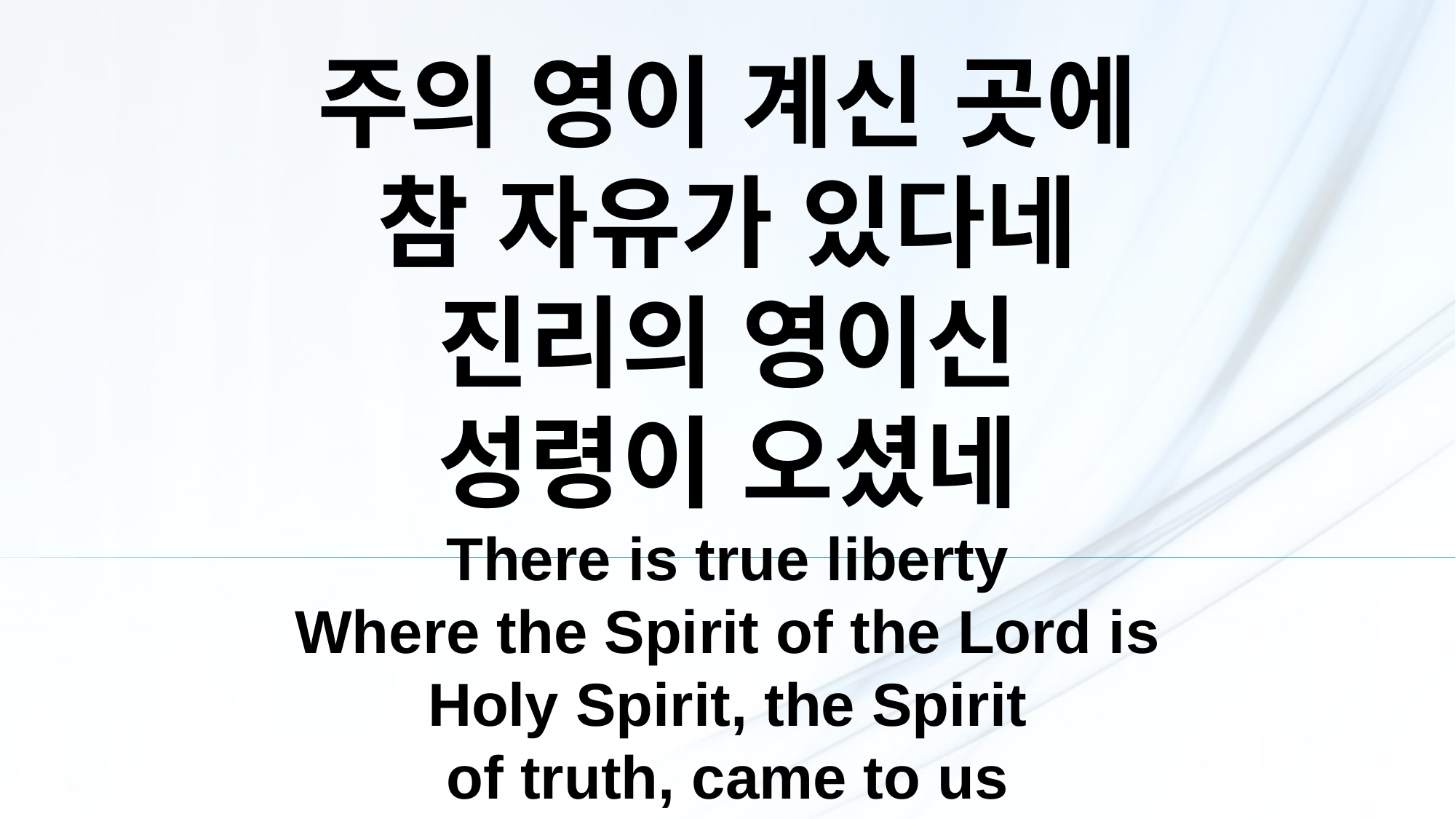

# 주의 영이 계신 곳에 참 자유가 있다네 진리의 영이신 성령이 오셨네 There is true liberty Where the Spirit of the Lord is Holy Spirit, the Spirit of truth, came to us